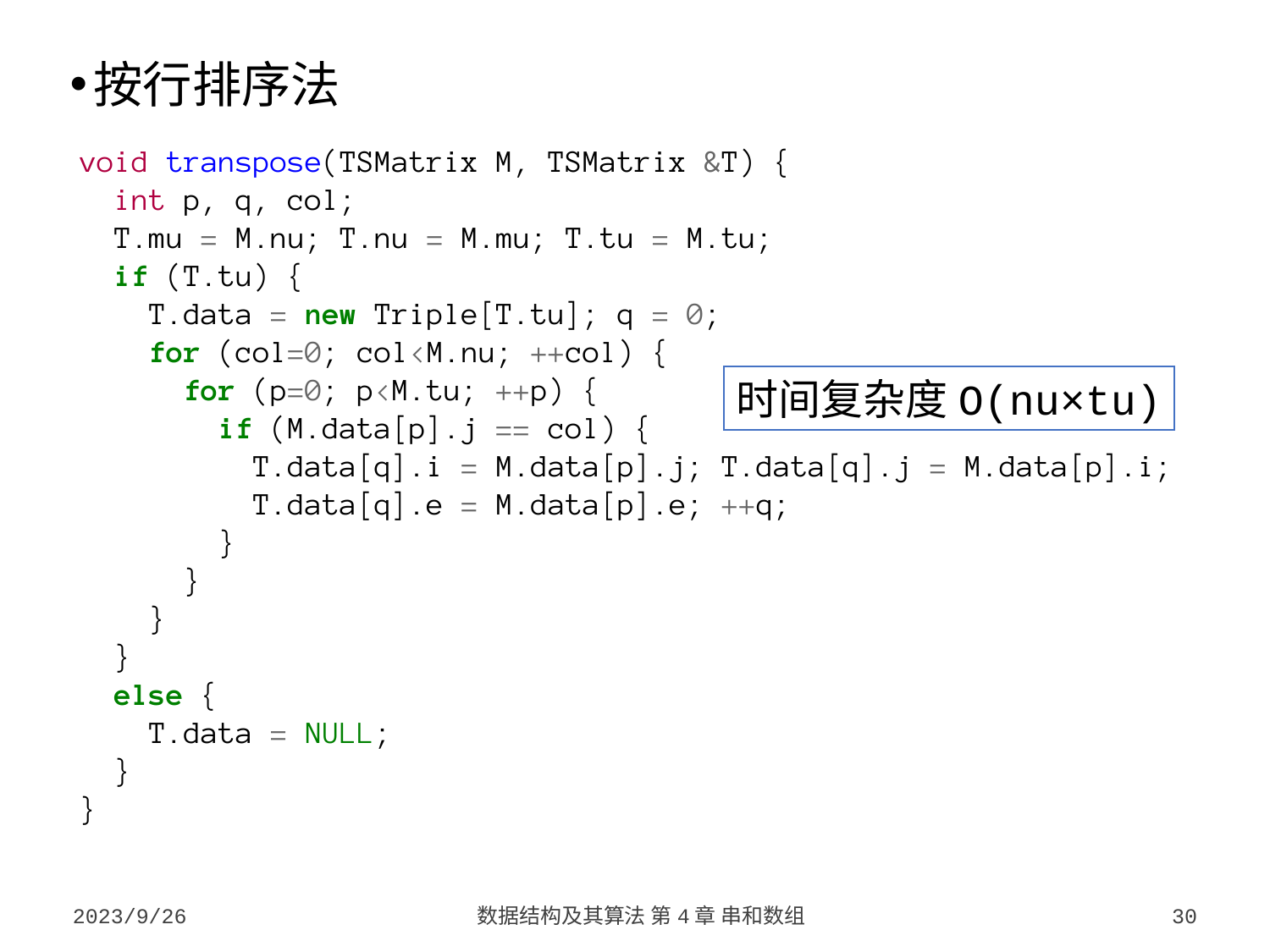

按行排序法
void transpose(TSMatrix M, TSMatrix &T) {
  int p, q, col;
  T.mu = M.nu; T.nu = M.mu; T.tu = M.tu;
  if (T.tu) {
    T.data = new Triple[T.tu]; q = 0;
    for (col=0; col<M.nu; ++col) {
      for (p=0; p<M.tu; ++p) {
        if (M.data[p].j == col) {
          T.data[q].i = M.data[p].j; T.data[q].j = M.data[p].i;
          T.data[q].e = M.data[p].e; ++q;
        }
      }
    }
  }
  else {
    T.data = NULL;
  }
}
时间复杂度O(nu×tu)
2023/9/26
数据结构及其算法 第4章 串和数组
30